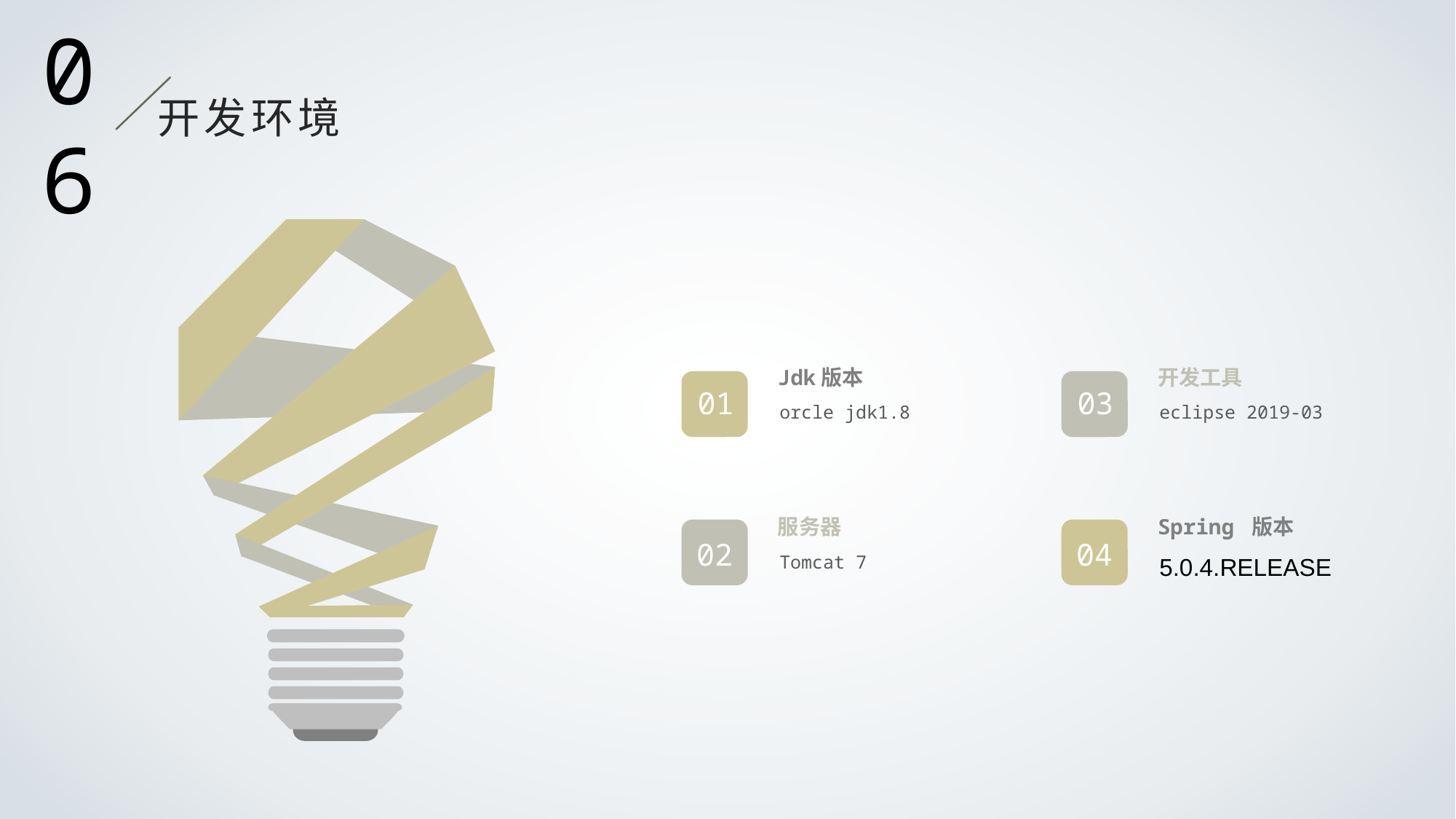

06
开发环境

Jdk版本
orcle jdk1.8
开发工具
eclipse 2019-03

01
03
服务器
Tomcat 7
Spring 版本
5.0.4.RELEASE

02
04